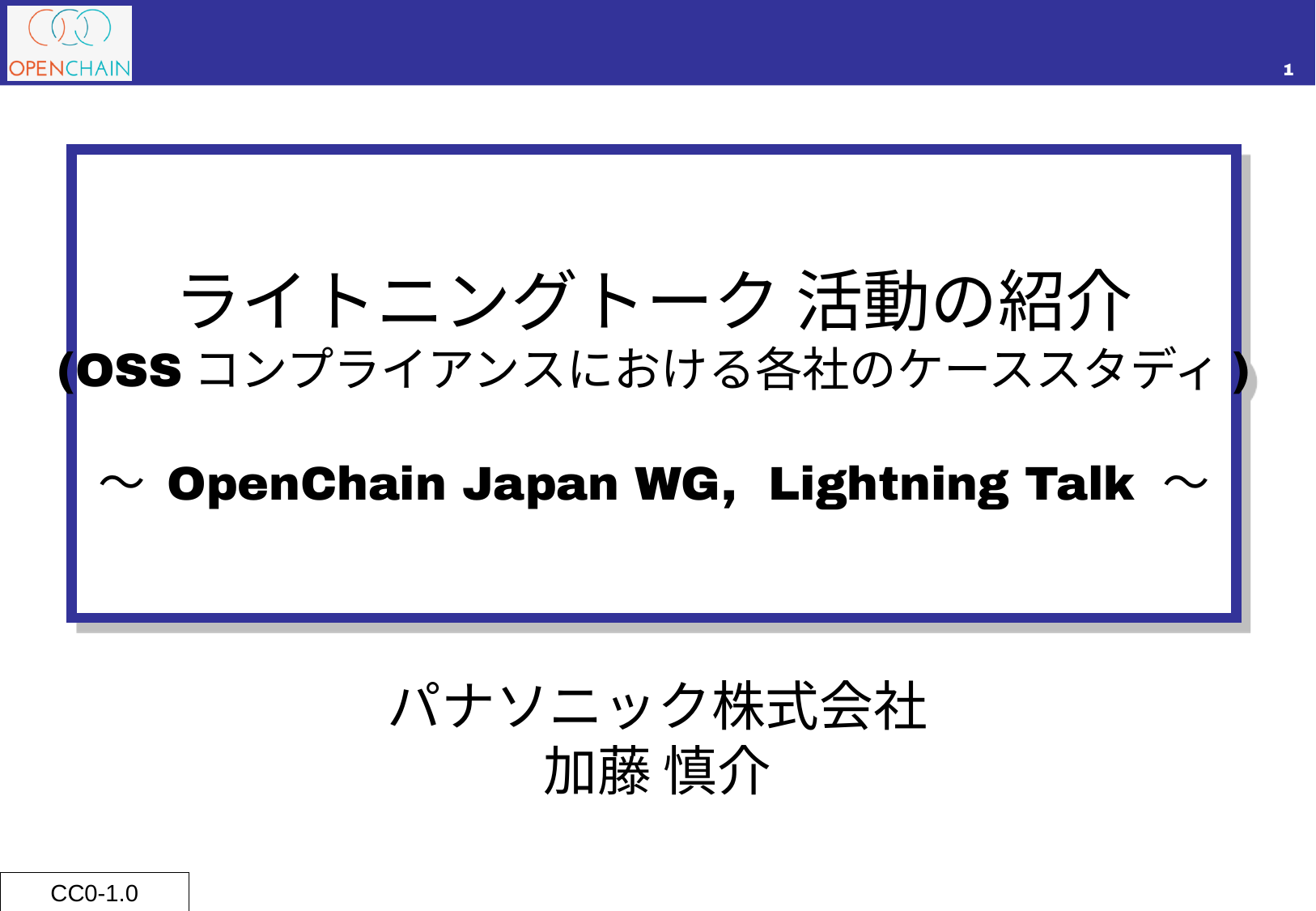

1
ライトニングトーク 活動の紹介
(OSSコンプライアンスにおける各社のケーススタディ)

～ OpenChain Japan WG,  Lightning Talk ～
パナソニック株式会社
加藤 慎介
CC0-1.0